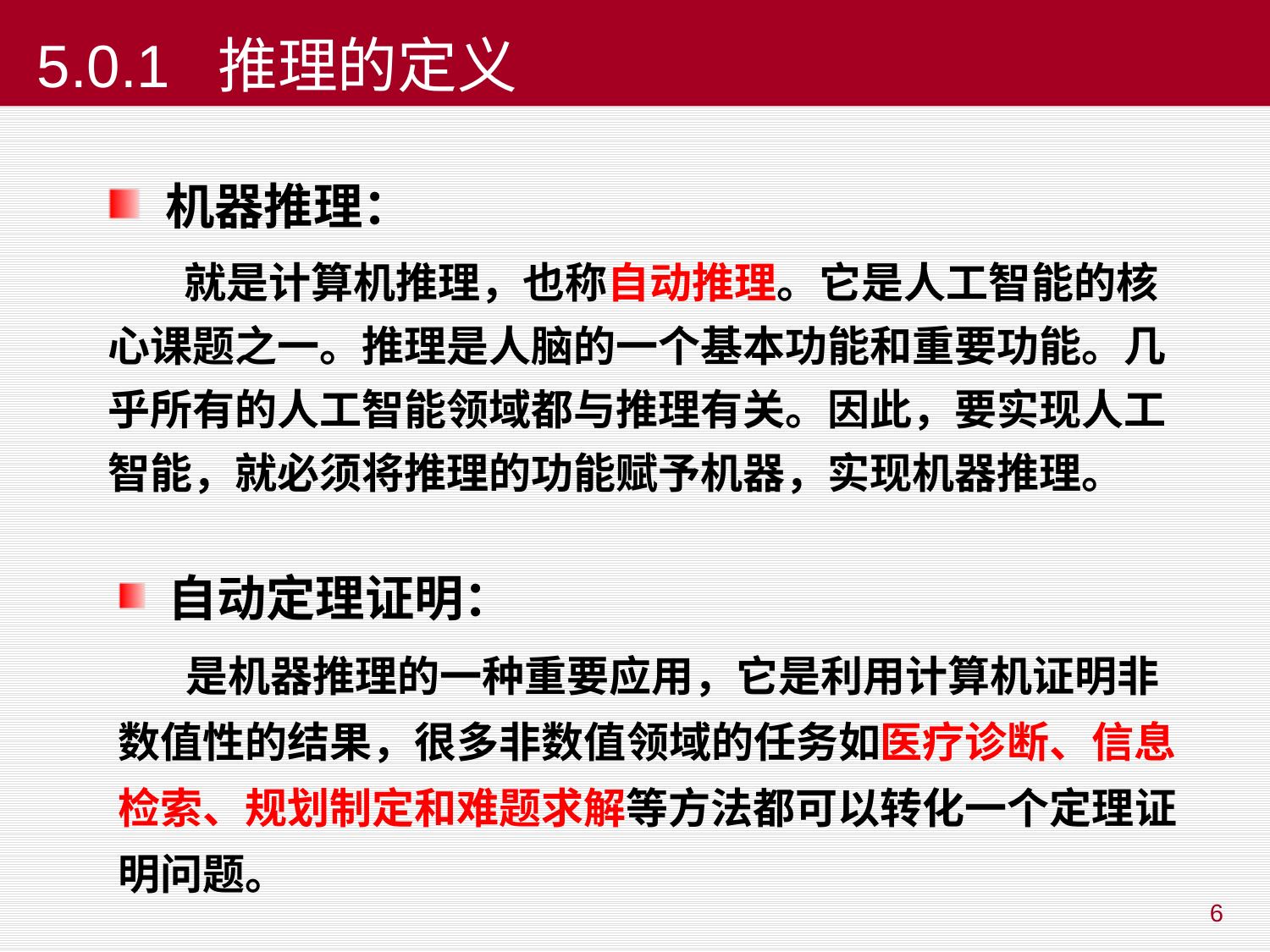

# 5.0.1  推理的定义
 机器推理：
       就是计算机推理，也称自动推理。它是人工智能的核心课题之一。推理是人脑的一个基本功能和重要功能。几乎所有的人工智能领域都与推理有关。因此，要实现人工智能，就必须将推理的功能赋予机器，实现机器推理。
 自动定理证明：
      是机器推理的一种重要应用，它是利用计算机证明非数值性的结果，很多非数值领域的任务如医疗诊断、信息检索、规划制定和难题求解等方法都可以转化一个定理证明问题。
6